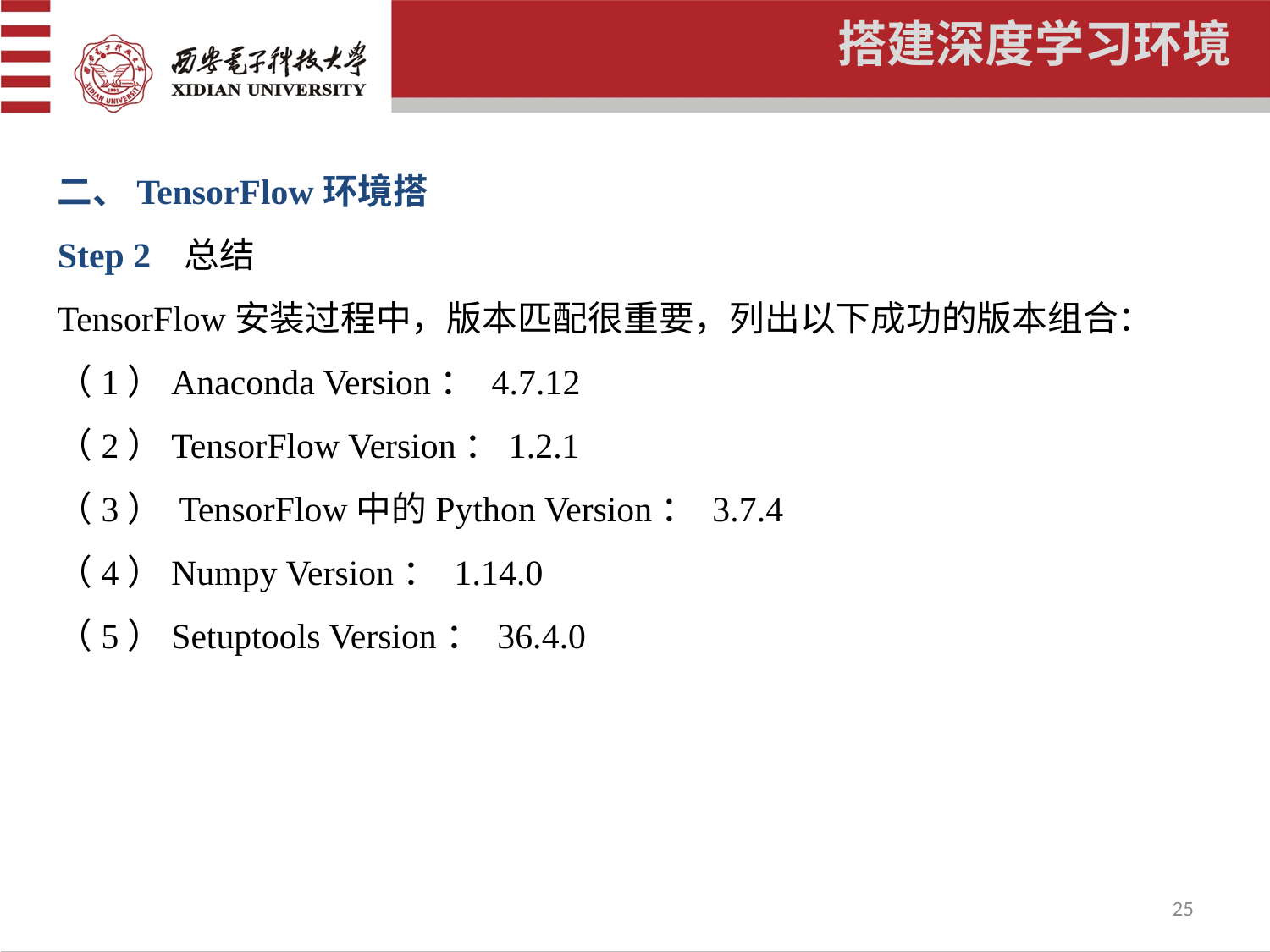

搭建深度学习环境
二、TensorFlow环境搭
Step 2	总结
TensorFlow安装过程中，版本匹配很重要，列出以下成功的版本组合：
（1）Anaconda Version： 4.7.12
（2）TensorFlow Version：1.2.1
（3） TensorFlow中的Python Version： 3.7.4
（4）Numpy Version： 1.14.0
（5）Setuptools Version： 36.4.0
25